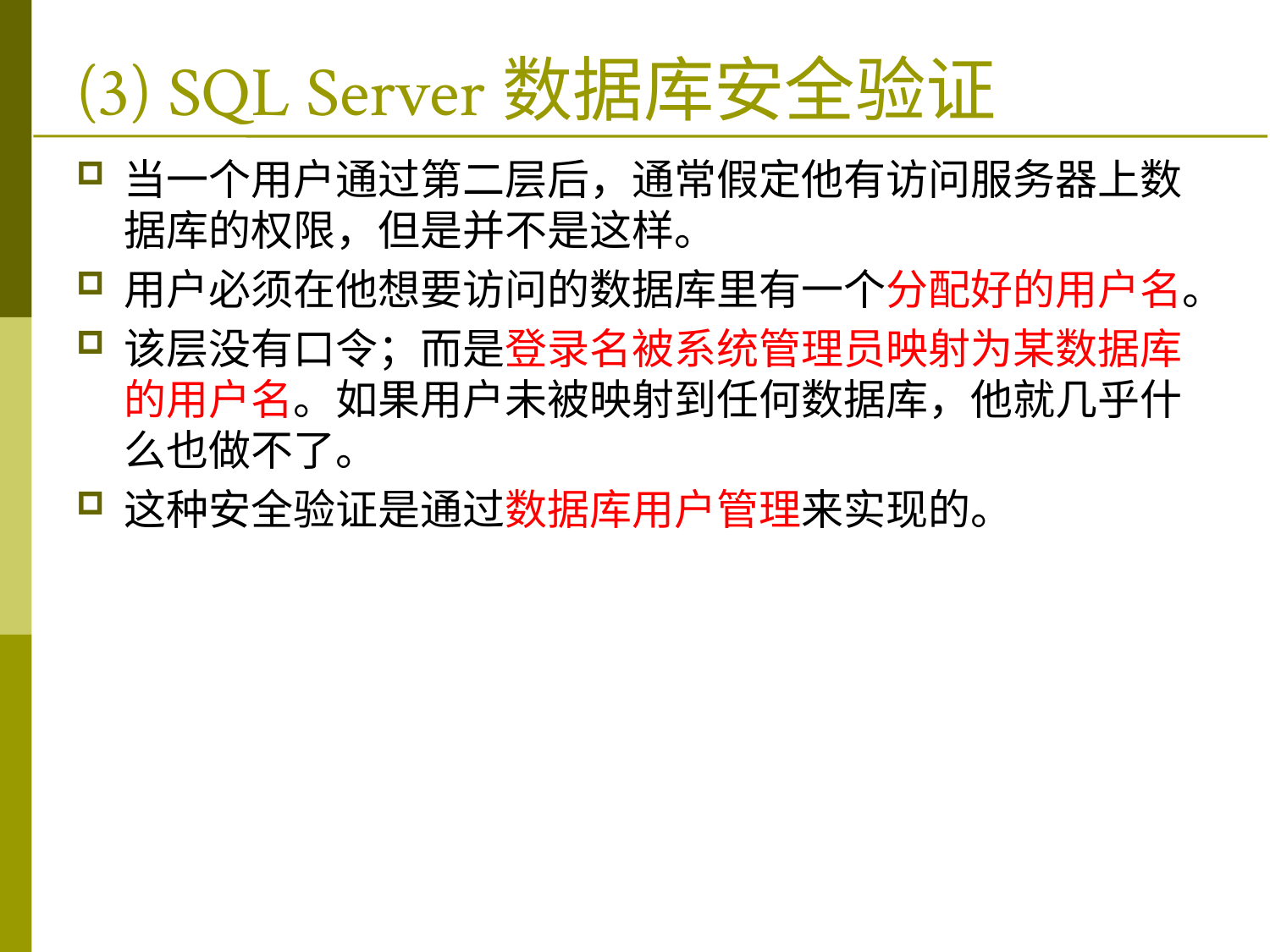

# (3) SQL Server数据库安全验证
当一个用户通过第二层后，通常假定他有访问服务器上数据库的权限，但是并不是这样。
用户必须在他想要访问的数据库里有一个分配好的用户名。
该层没有口令；而是登录名被系统管理员映射为某数据库的用户名。如果用户未被映射到任何数据库，他就几乎什么也做不了。
这种安全验证是通过数据库用户管理来实现的。